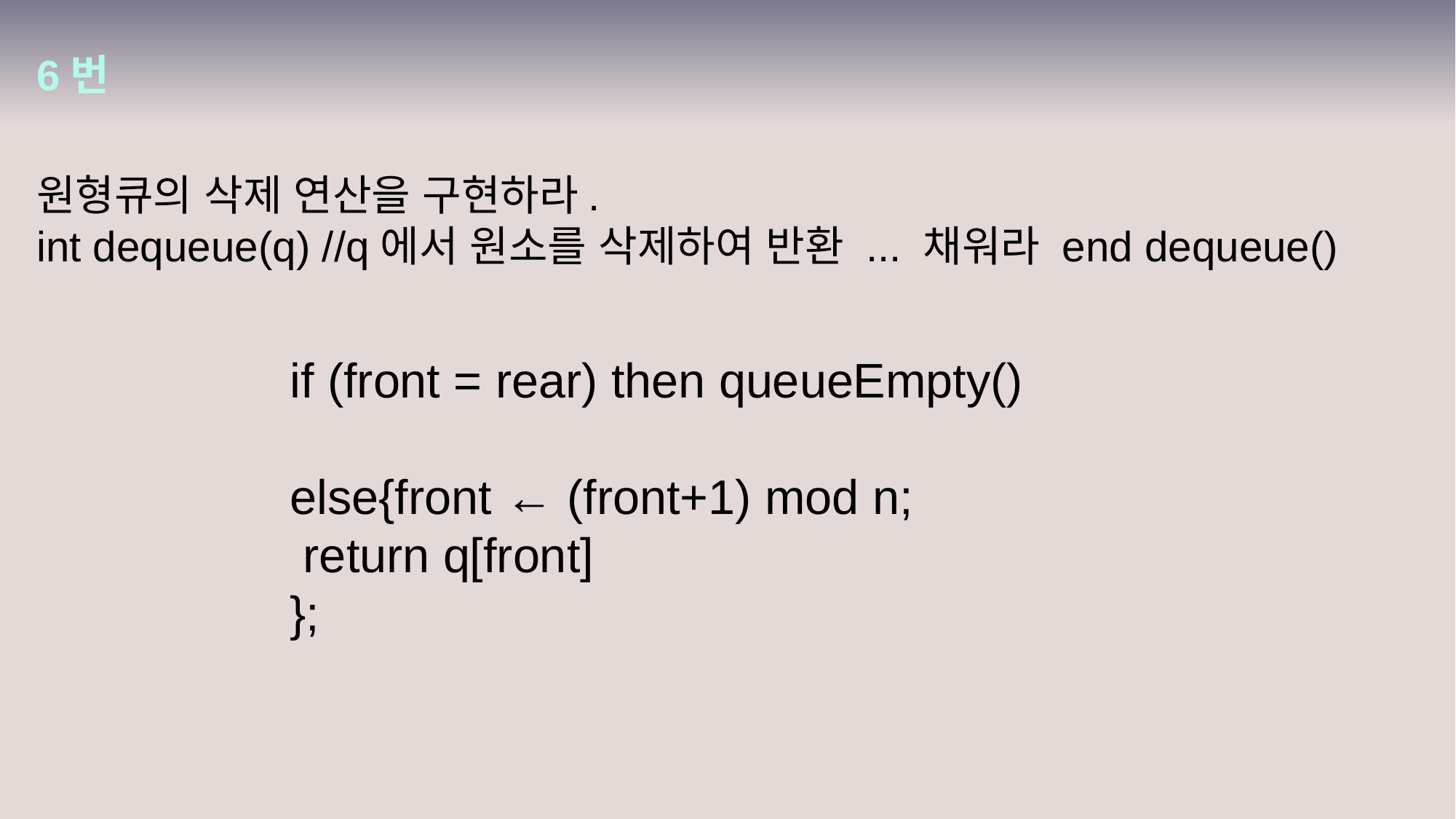

6번
원형큐의 삭제 연산을 구현하라.
int dequeue(q) //q에서 원소를 삭제하여 반환 ... 채워라 end dequeue()
if (front = rear) then queueEmpty()

else{front ← (front+1) mod n;
 return q[front]
};